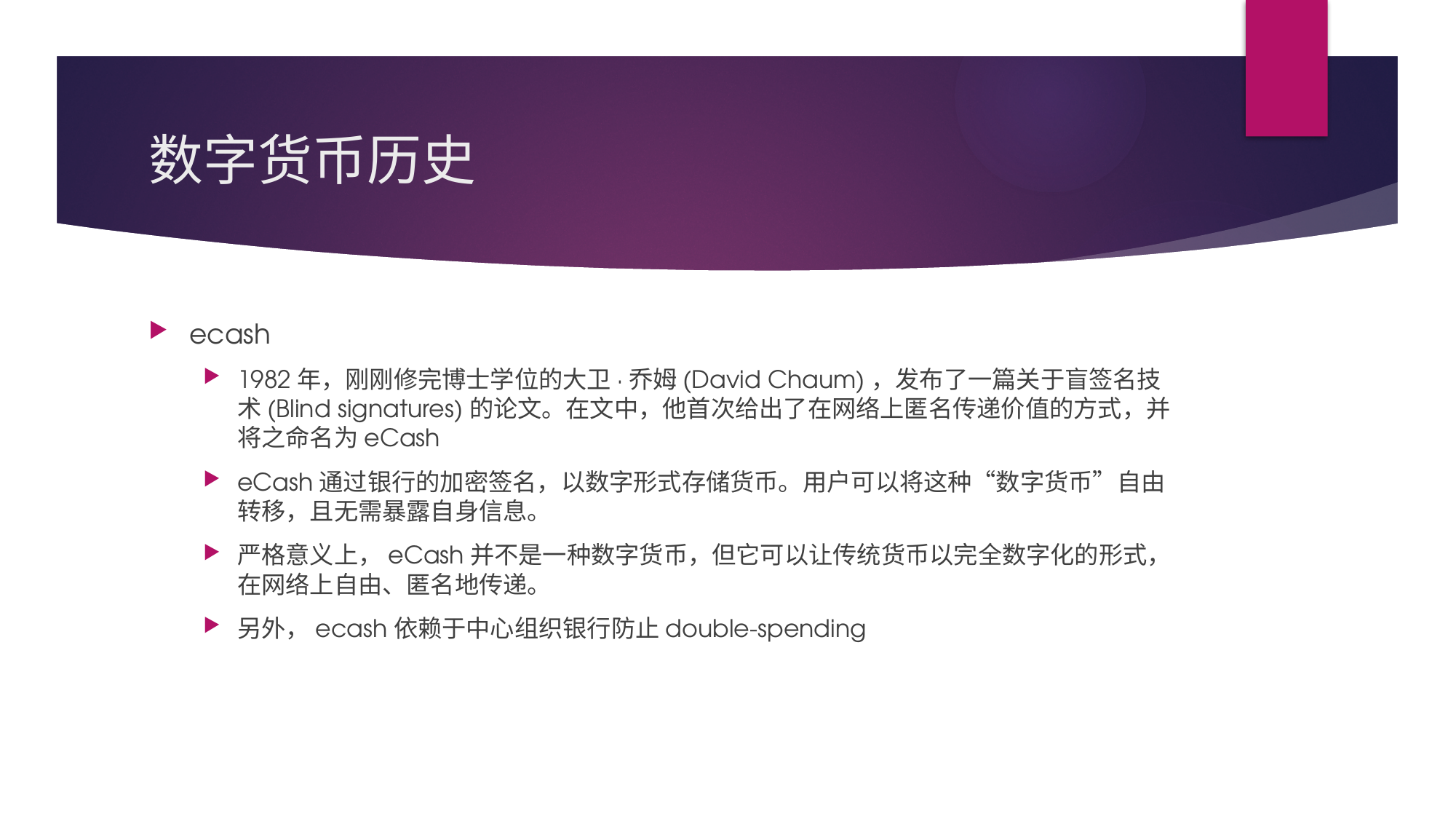

# 数字货币历史
ecash
1982年，刚刚修完博士学位的大卫·乔姆(David Chaum)，发布了一篇关于盲签名技术(Blind signatures)的论文。在文中，他首次给出了在网络上匿名传递价值的方式，并将之命名为eCash
eCash通过银行的加密签名，以数字形式存储货币。用户可以将这种“数字货币”自由转移，且无需暴露自身信息。
严格意义上，eCash并不是一种数字货币，但它可以让传统货币以完全数字化的形式，在网络上自由、匿名地传递。
另外，ecash依赖于中心组织银行防止double-spending